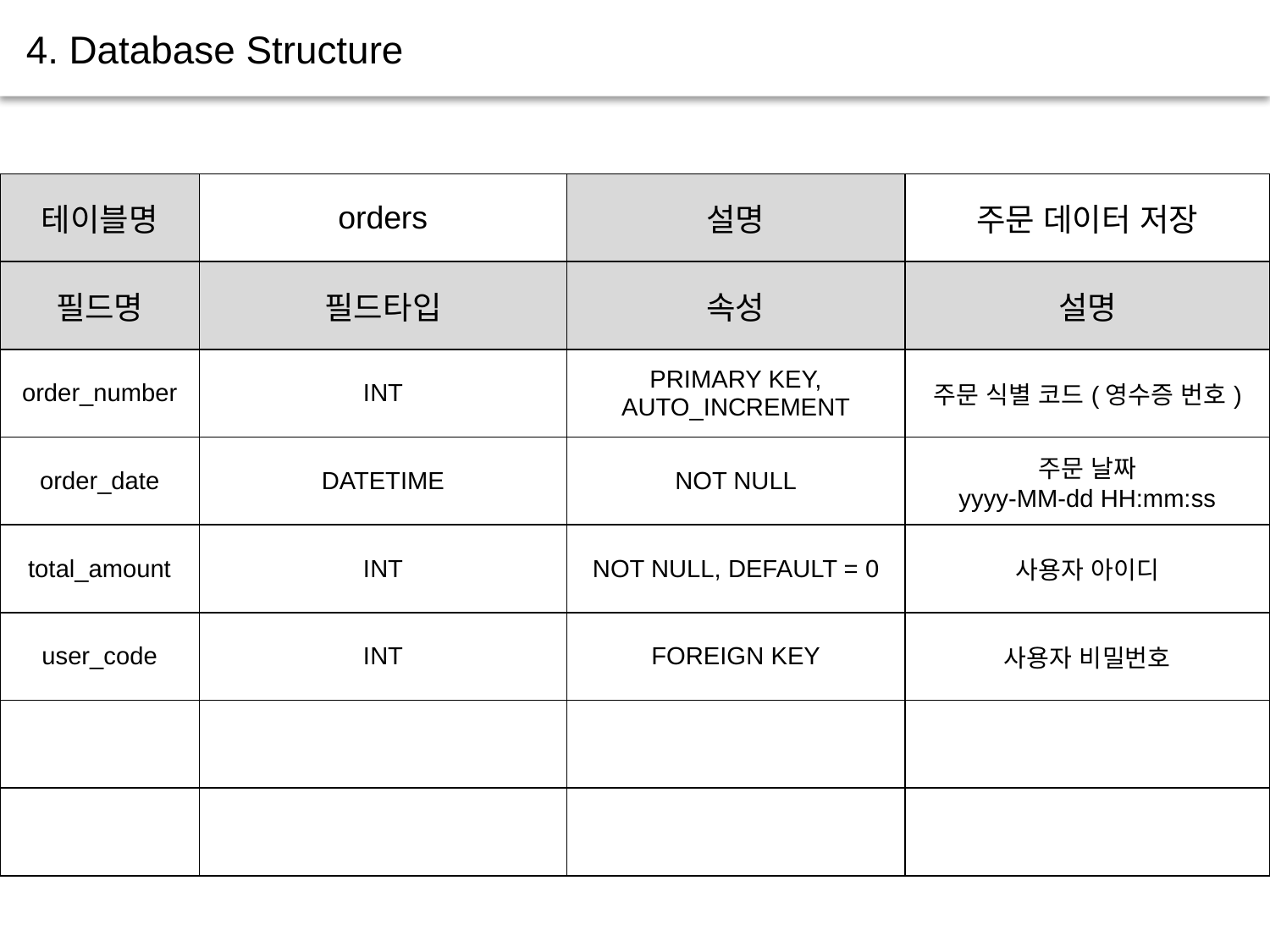

4. Database Structure
| 테이블명 | orders | 설명 | 주문 데이터 저장 |
| --- | --- | --- | --- |
| 필드명 | 필드타입 | 속성 | 설명 |
| order\_number | INT | PRIMARY KEY, AUTO\_INCREMENT | 주문 식별 코드(영수증 번호) |
| order\_date | DATETIME | NOT NULL | 주문 날짜 yyyy-MM-dd HH:mm:ss |
| total\_amount | INT | NOT NULL, DEFAULT = 0 | 사용자 아이디 |
| user\_code | INT | FOREIGN KEY | 사용자 비밀번호 |
|  |  |  |  |
|  |  |  |  |